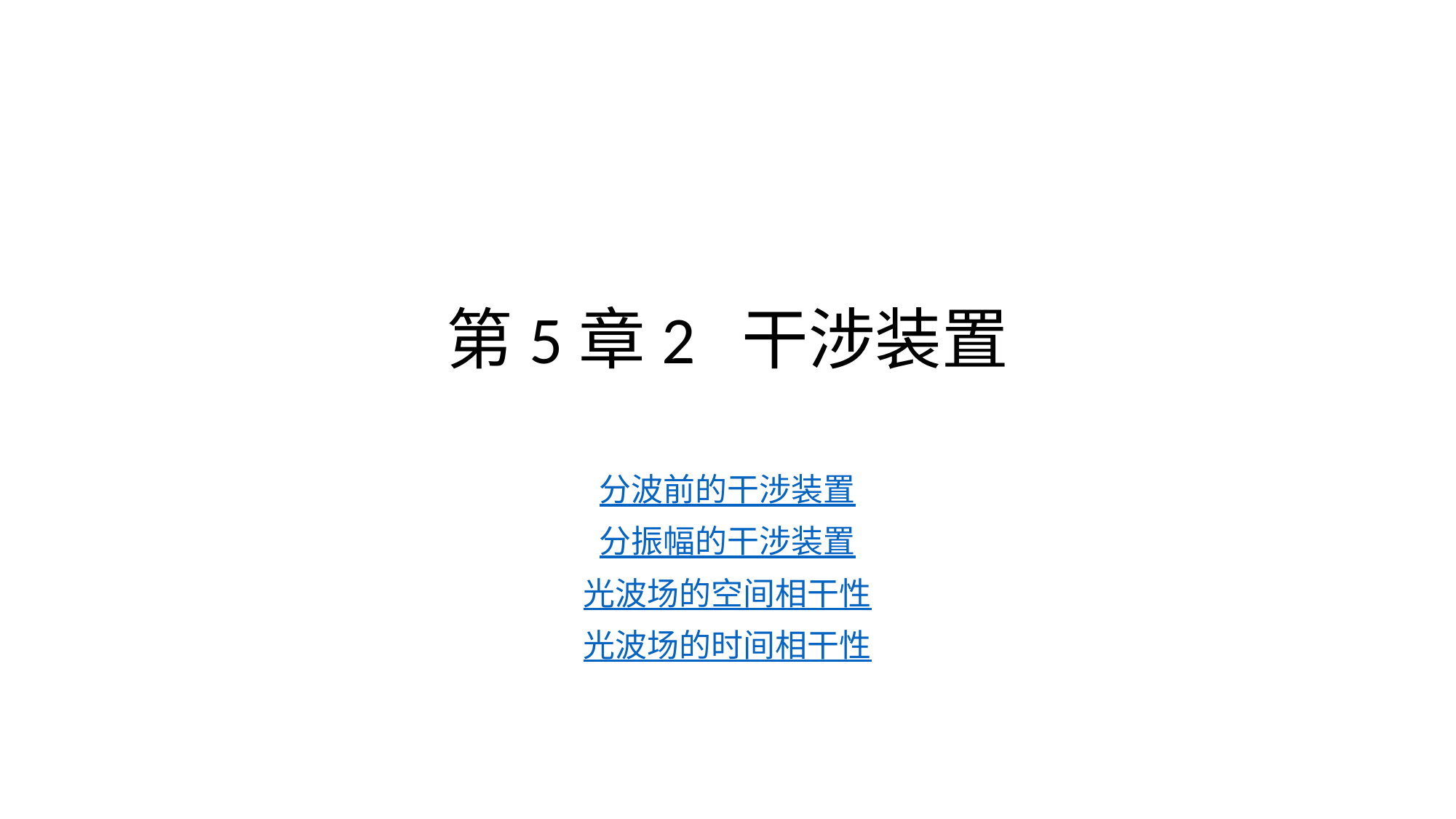

# 第5章2  干涉装置
分波前的干涉装置
分振幅的干涉装置
光波场的空间相干性
光波场的时间相干性